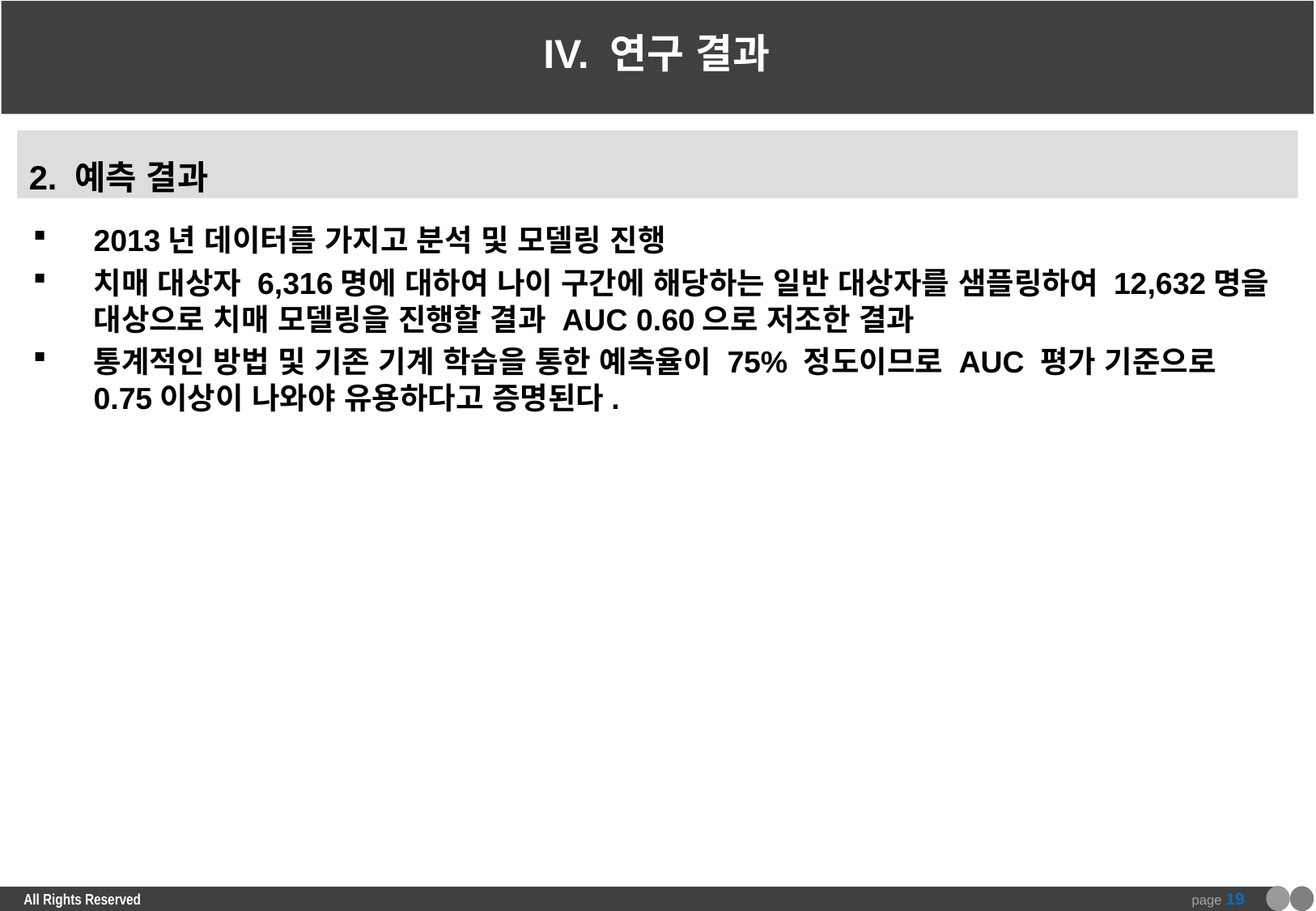

# IV. 연구 결과
2. 예측 결과
2013년 데이터를 가지고 분석 및 모델링 진행
치매 대상자 6,316명에 대하여 나이 구간에 해당하는 일반 대상자를 샘플링하여 12,632명을 대상으로 치매 모델링을 진행할 결과 AUC 0.60으로 저조한 결과
통계적인 방법 및 기존 기계 학습을 통한 예측율이 75% 정도이므로 AUC 평가 기준으로 0.75이상이 나와야 유용하다고 증명된다.

page 19